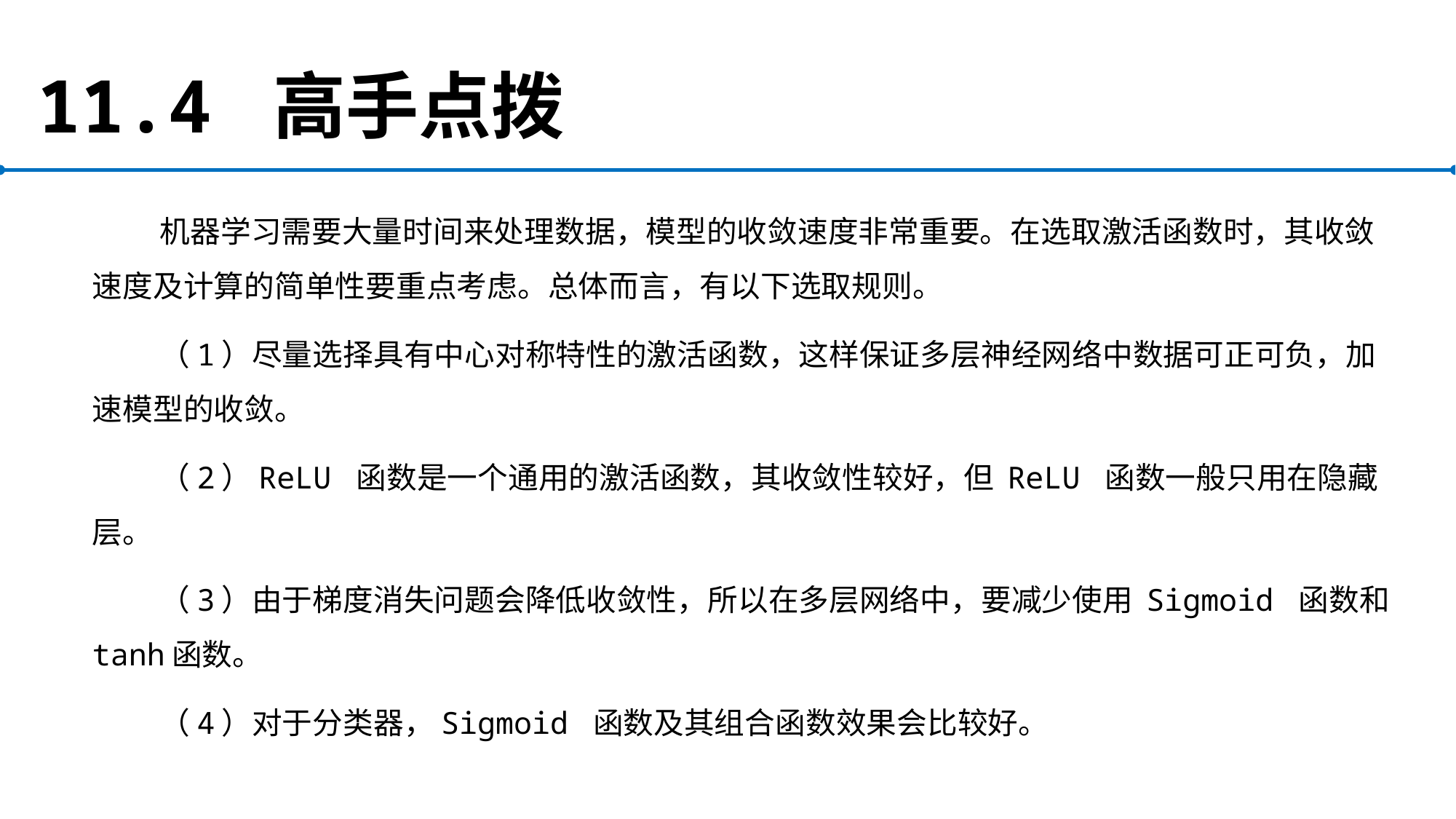

# 11.4 高手点拨
机器学习需要大量时间来处理数据，模型的收敛速度非常重要。在选取激活函数时，其收敛速度及计算的简单性要重点考虑。总体而言，有以下选取规则。
（1）尽量选择具有中心对称特性的激活函数，这样保证多层神经网络中数据可正可负，加速模型的收敛。
（2）ReLU 函数是一个通用的激活函数，其收敛性较好，但 ReLU 函数一般只用在隐藏层。
（3）由于梯度消失问题会降低收敛性，所以在多层网络中，要减少使用 Sigmoid 函数和 tanh函数。
（4）对于分类器，Sigmoid 函数及其组合函数效果会比较好。